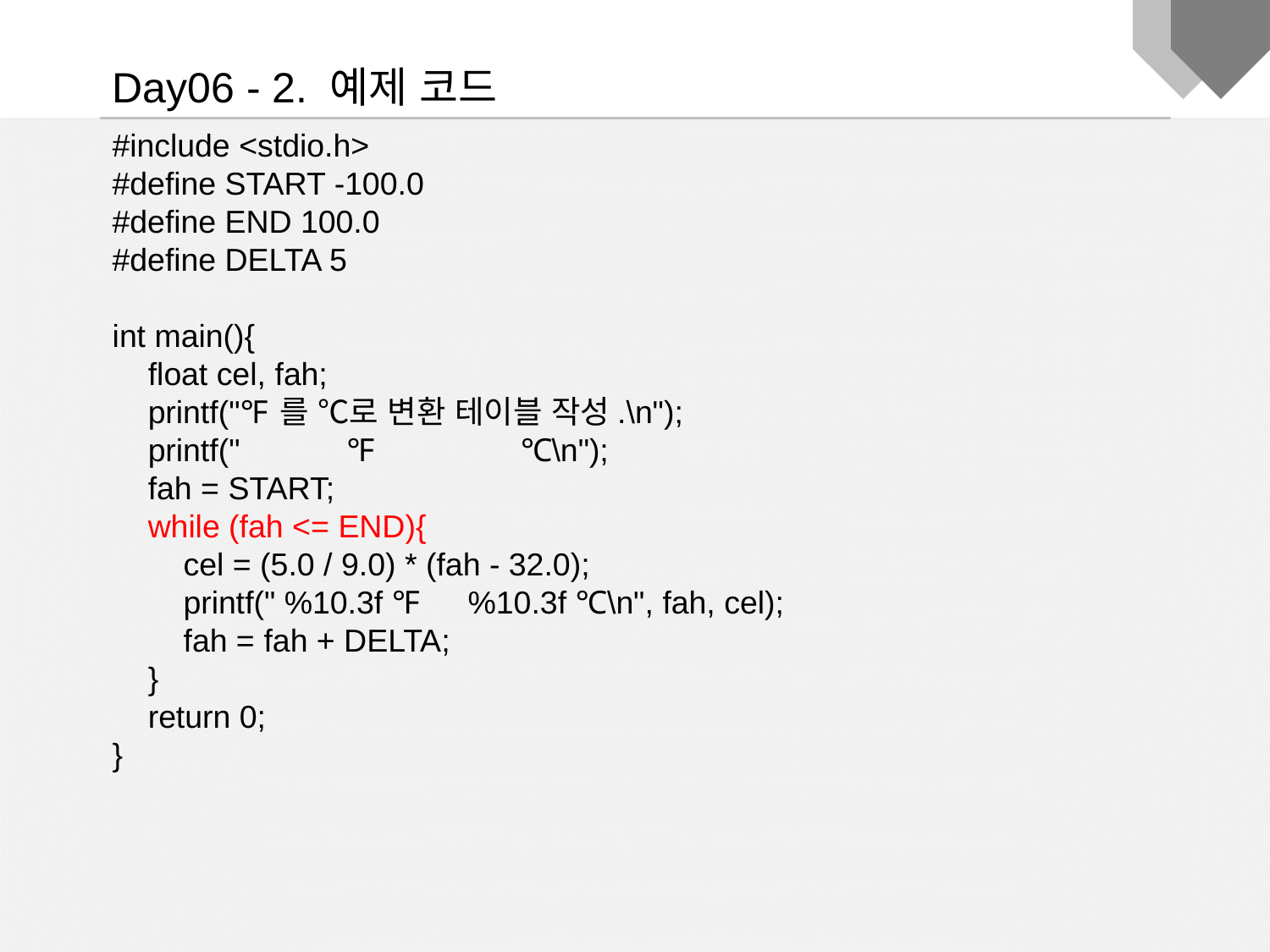

Day06 - 2. 예제 코드
#include <stdio.h>
#define START -100.0
#define END 100.0
#define DELTA 5

int main(){
    float cel, fah;
    printf("℉를 ℃로 변환 테이블 작성.\n");
    printf("            ℉                ℃\n");
    fah = START;
    while (fah <= END){
        cel = (5.0 / 9.0) * (fah - 32.0);
        printf(" %10.3f ℉     %10.3f ℃\n", fah, cel);
        fah = fah + DELTA;
    }
    return 0;
}